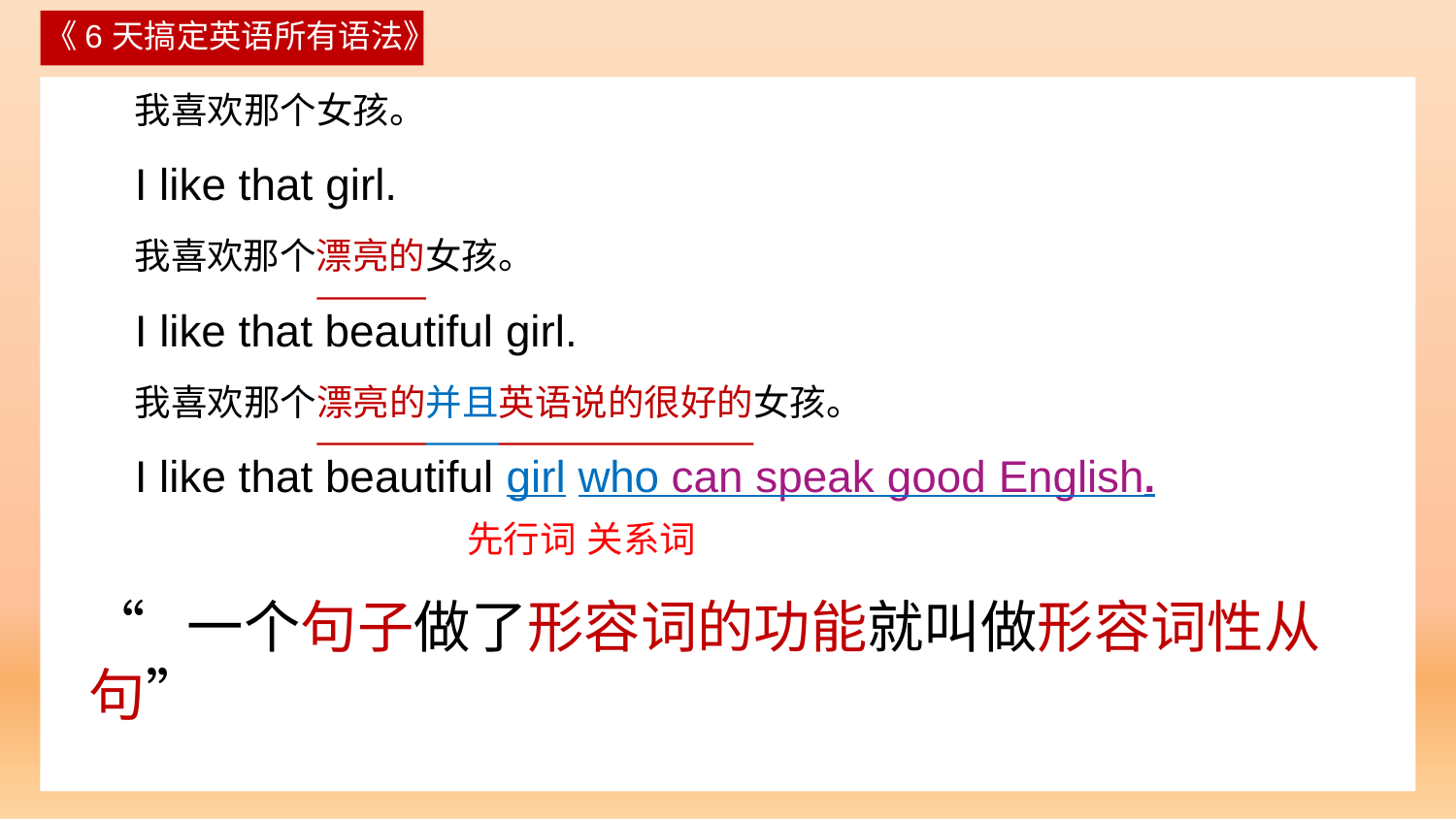

《6天搞定英语所有语法》

我喜欢那个女孩。
I like that girl.
我喜欢那个漂亮的女孩。
I like that beautiful girl.
我喜欢那个漂亮的并且英语说的很好的女孩。
I like that beautiful girl who can speak good English.
先行词 关系词

“一个句子做了形容词的功能就叫做形容词性从句”